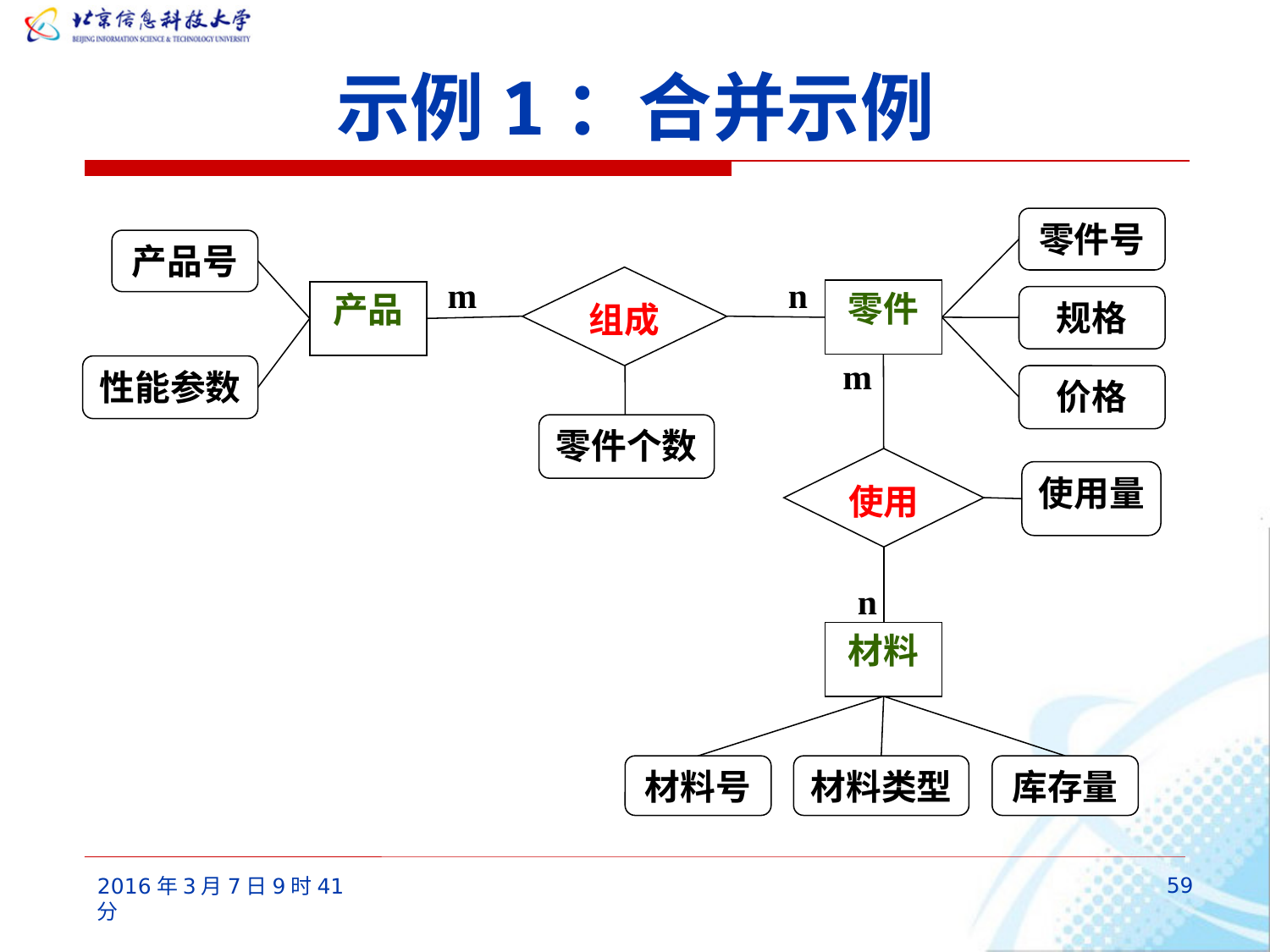

# 示例1：合并示例
零件号
产品号
m
组成
n
零件
产品
规格
m
性能参数

价格
零件个数
使用
使用量
n
材料
材料号
材料类型
库存量
2016年3月7日9时41分